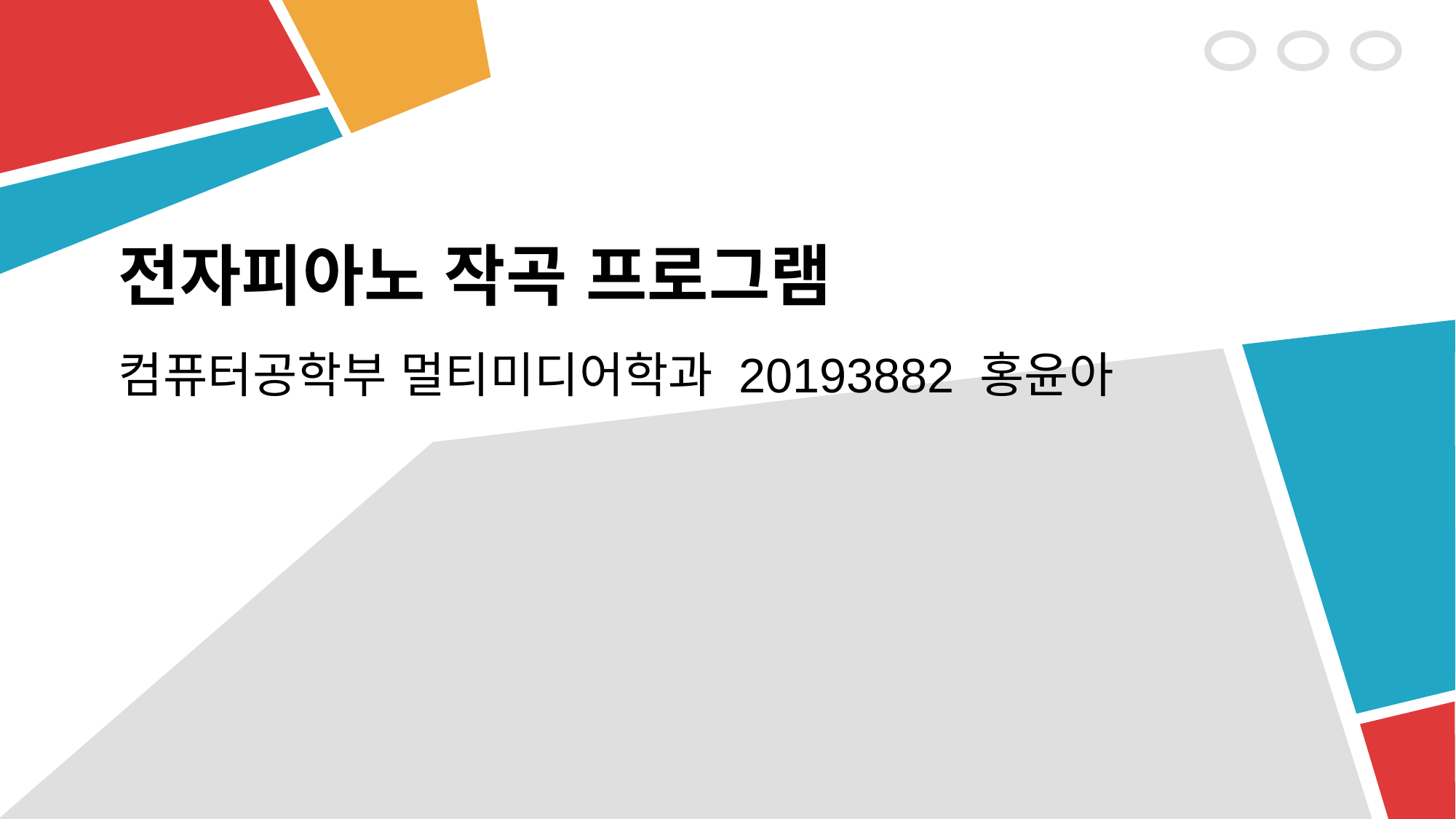

# 전자피아노 작곡 프로그램
컴퓨터공학부 멀티미디어학과 20193882 홍윤아